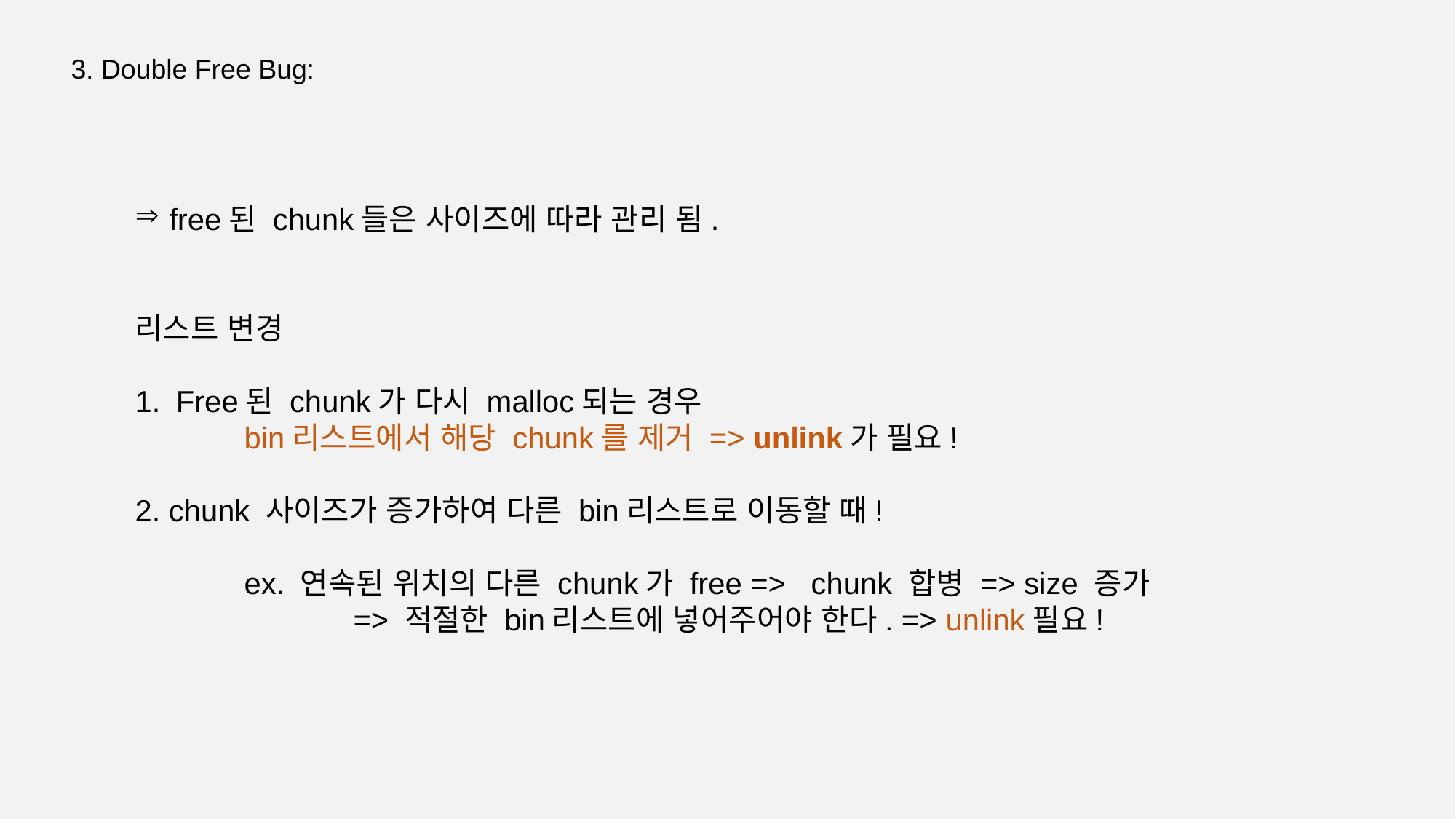

3. Double Free Bug:
free된 chunk들은 사이즈에 따라 관리 됨.

리스트 변경

Free된 chunk가 다시 malloc되는 경우
	bin리스트에서 해당 chunk를 제거 => unlink가 필요!

2. chunk 사이즈가 증가하여 다른 bin리스트로 이동할 때!

	ex. 연속된 위치의 다른 chunk가 free =>   chunk 합병 => size 증가
 		=> 적절한 bin리스트에 넣어주어야 한다. => unlink필요!